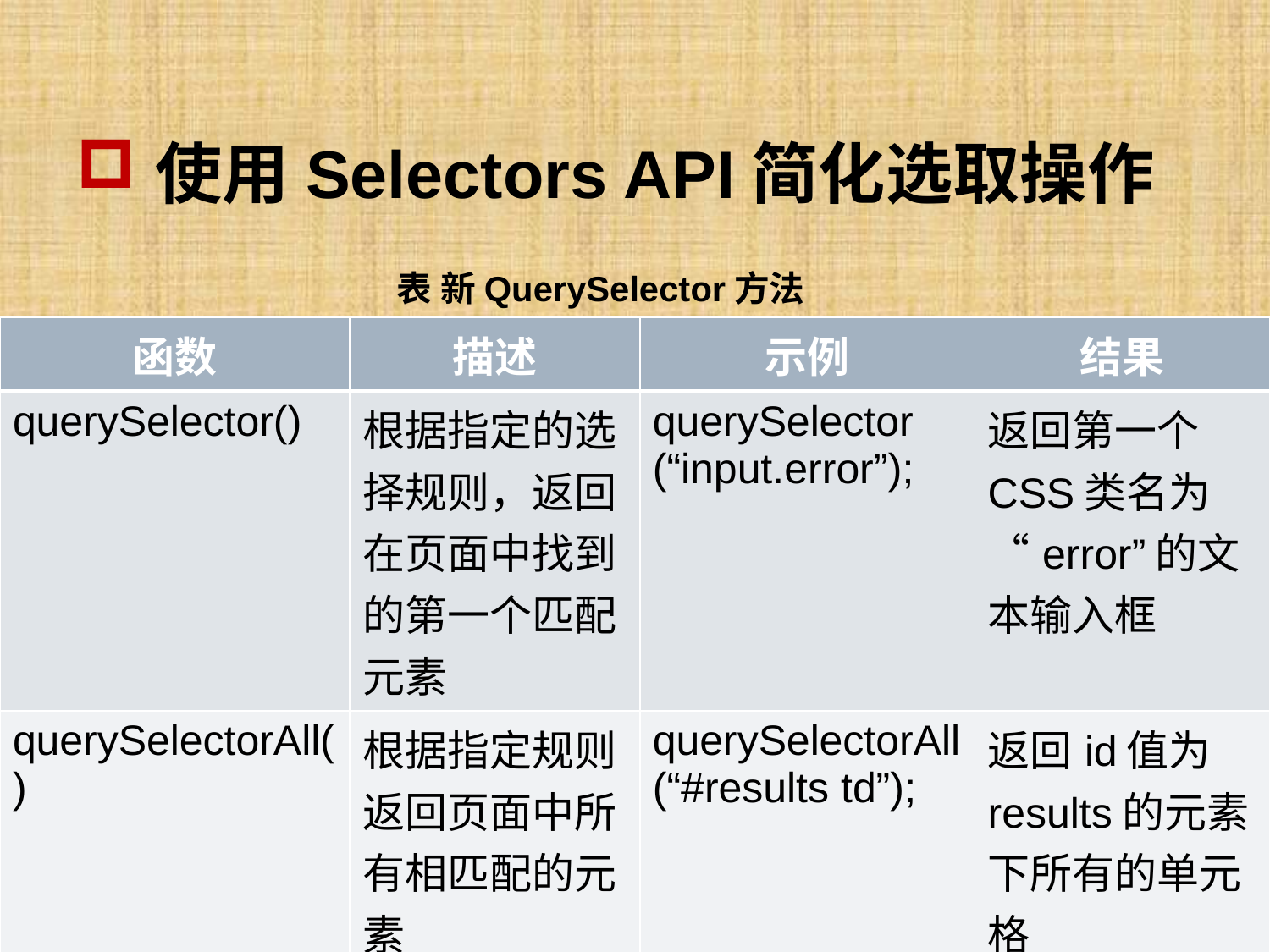

# 使用Selectors API简化选取操作
表 新QuerySelector方法
| 函数 | 描述 | 示例 | 结果 |
| --- | --- | --- | --- |
| querySelector() | 根据指定的选择规则，返回在页面中找到的第一个匹配元素 | querySelector (“input.error”); | 返回第一个CSS类名为“error”的文本输入框 |
| querySelectorAll() | 根据指定规则返回页面中所有相匹配的元素 | querySelectorAll(“#results td”); | 返回id值为results的元素下所有的单元格 |
44
HTML5 Technology